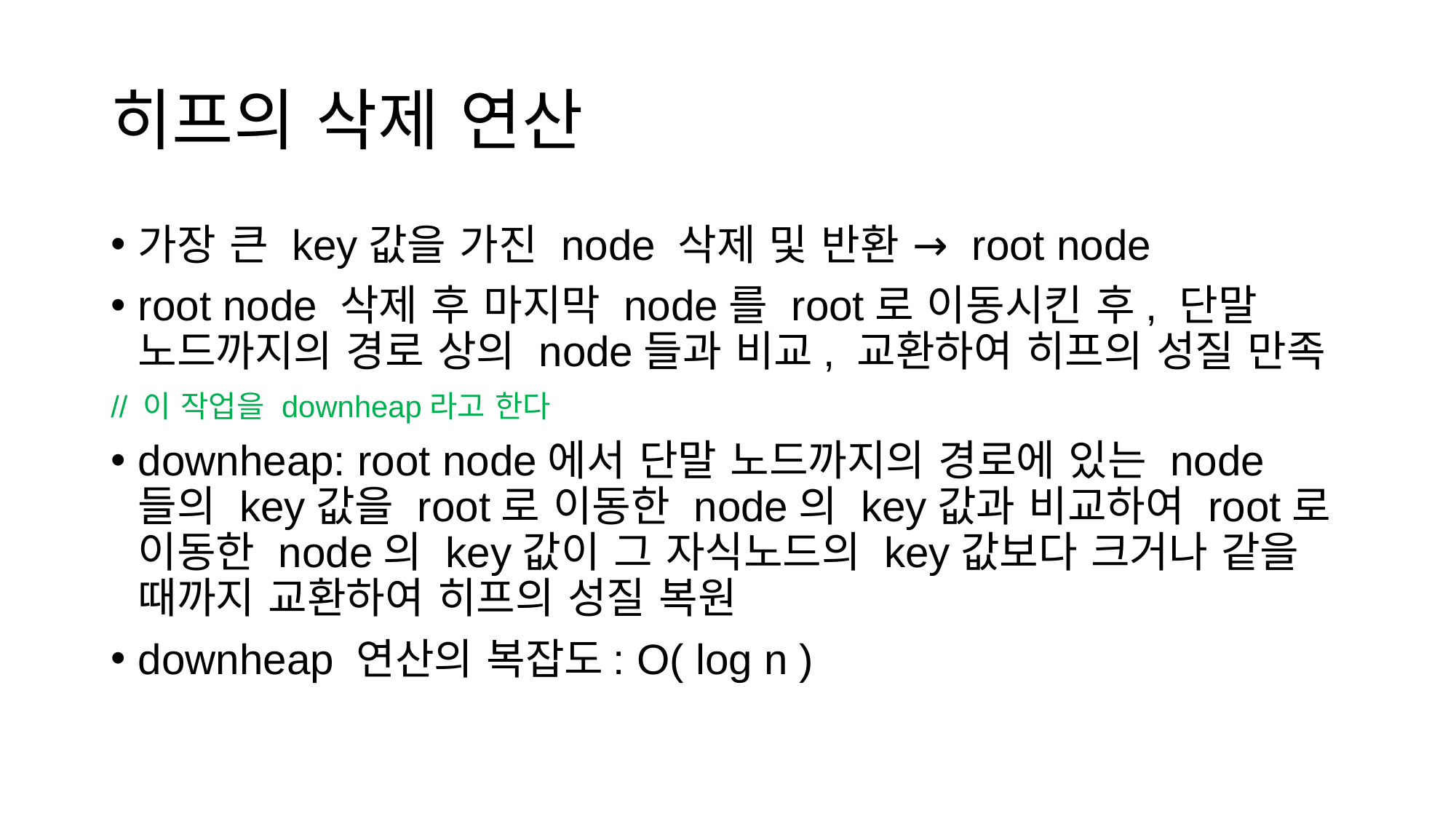

히프의 삭제 연산
가장 큰 key값을 가진 node 삭제 및 반환 → root node
root node 삭제 후 마지막 node를 root로 이동시킨 후, 단말 노드까지의 경로 상의 node들과 비교, 교환하여 히프의 성질 만족
// 이 작업을 downheap라고 한다
downheap: root node에서 단말 노드까지의 경로에 있는 node들의 key값을 root로 이동한 node의 key값과 비교하여 root로 이동한 node의 key값이 그 자식노드의 key값보다 크거나 같을 때까지 교환하여 히프의 성질 복원
downheap 연산의 복잡도: O( log n )